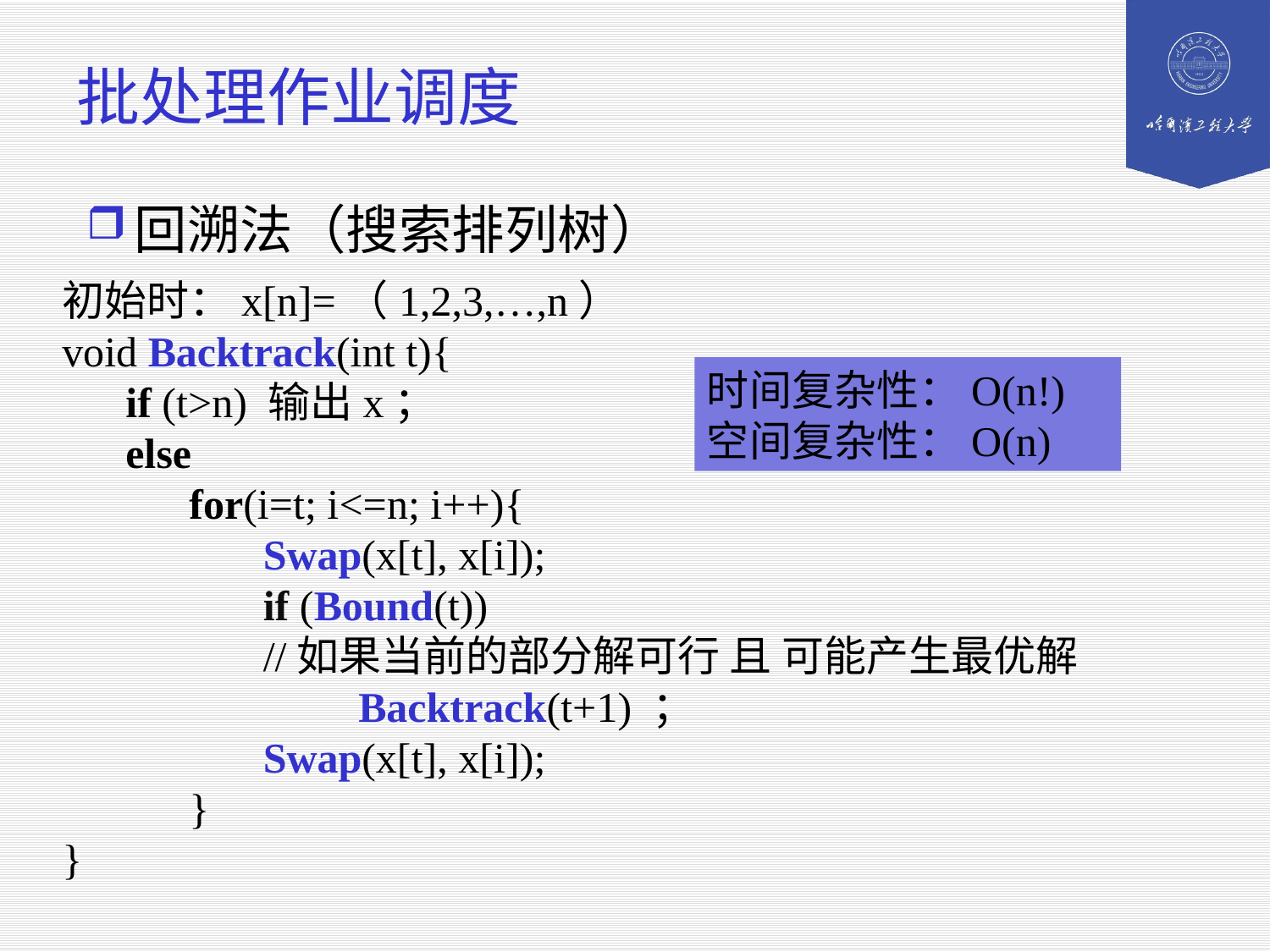

# 批处理作业调度
回溯法（搜索排列树）
初始时：x[n]=（1,2,3,…,n）
void Backtrack(int t){
      if (t>n) 输出x；
      else
            for(i=t; i<=n; i++){
                   Swap(x[t], x[i]);
                   if (Bound(t))
                   //如果当前的部分解可行 且 可能产生最优解
                            Backtrack(t+1) ；
                   Swap(x[t], x[i]);
            }
}
时间复杂性：O(n!)
空间复杂性：O(n)